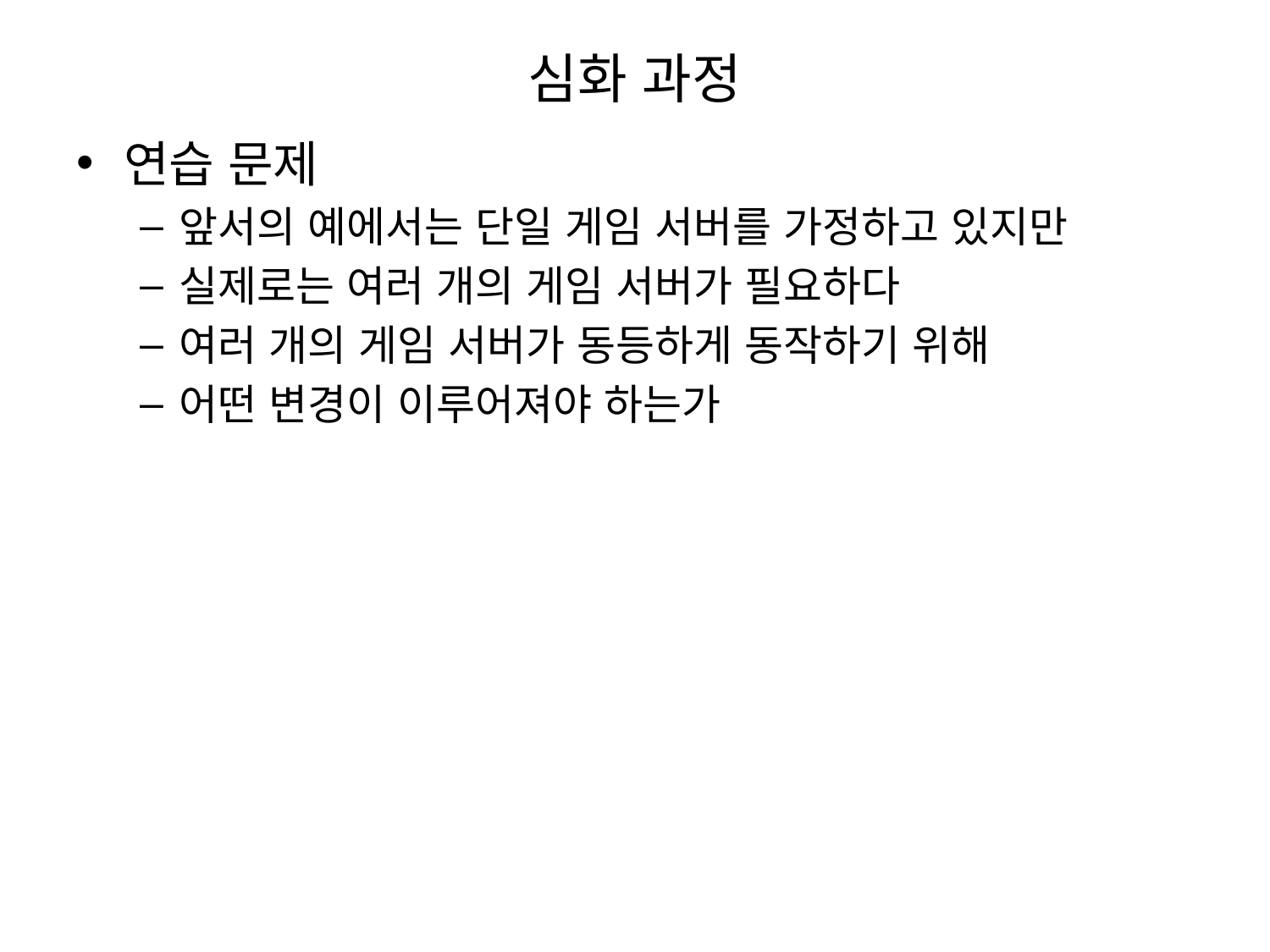

# 심화 과정
연습 문제
앞서의 예에서는 단일 게임 서버를 가정하고 있지만
실제로는 여러 개의 게임 서버가 필요하다
여러 개의 게임 서버가 동등하게 동작하기 위해
어떤 변경이 이루어져야 하는가